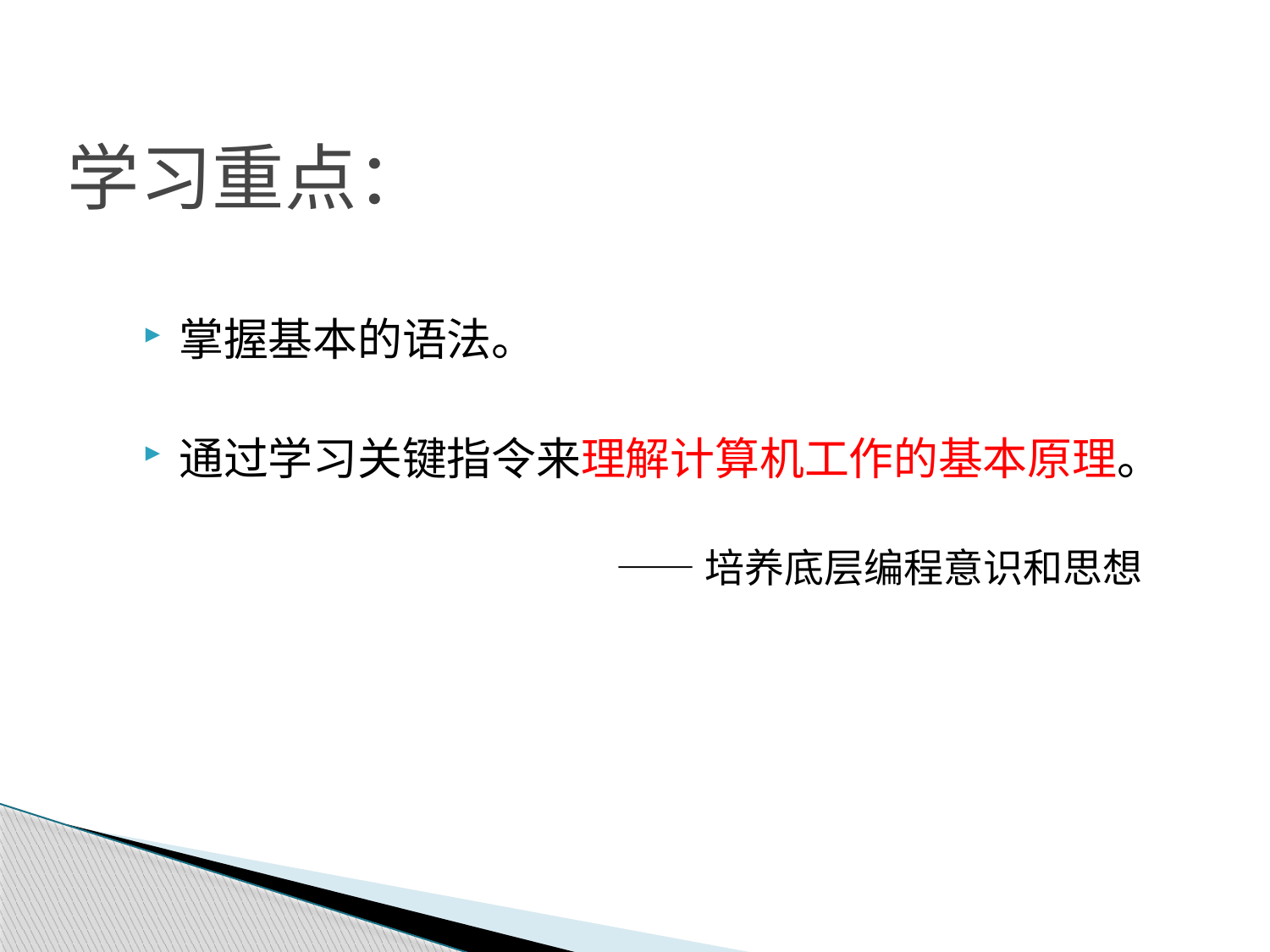

# 学习重点：
掌握基本的语法。
通过学习关键指令来理解计算机工作的基本原理。
——培养底层编程意识和思想